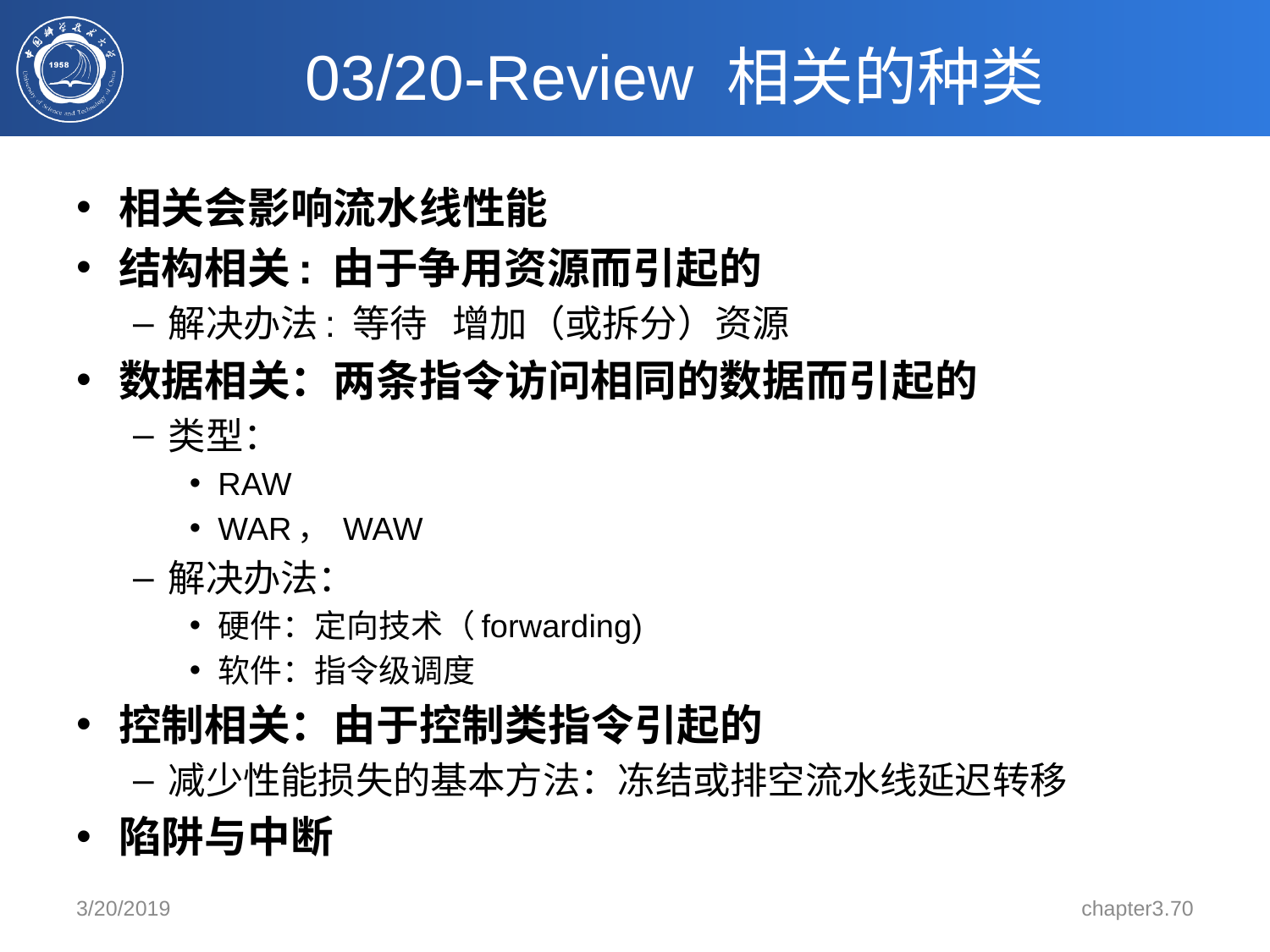

# 03/20-Review 相关的种类
相关会影响流水线性能
结构相关: 由于争用资源而引起的
解决办法: 等待   增加（或拆分）资源
数据相关：两条指令访问相同的数据而引起的
类型：
RAW
WAR， WAW
解决办法：
硬件：定向技术（forwarding)
软件：指令级调度
控制相关：由于控制类指令引起的
减少性能损失的基本方法：冻结或排空流水线延迟转移
陷阱与中断

3/20/2019
chapter3.70